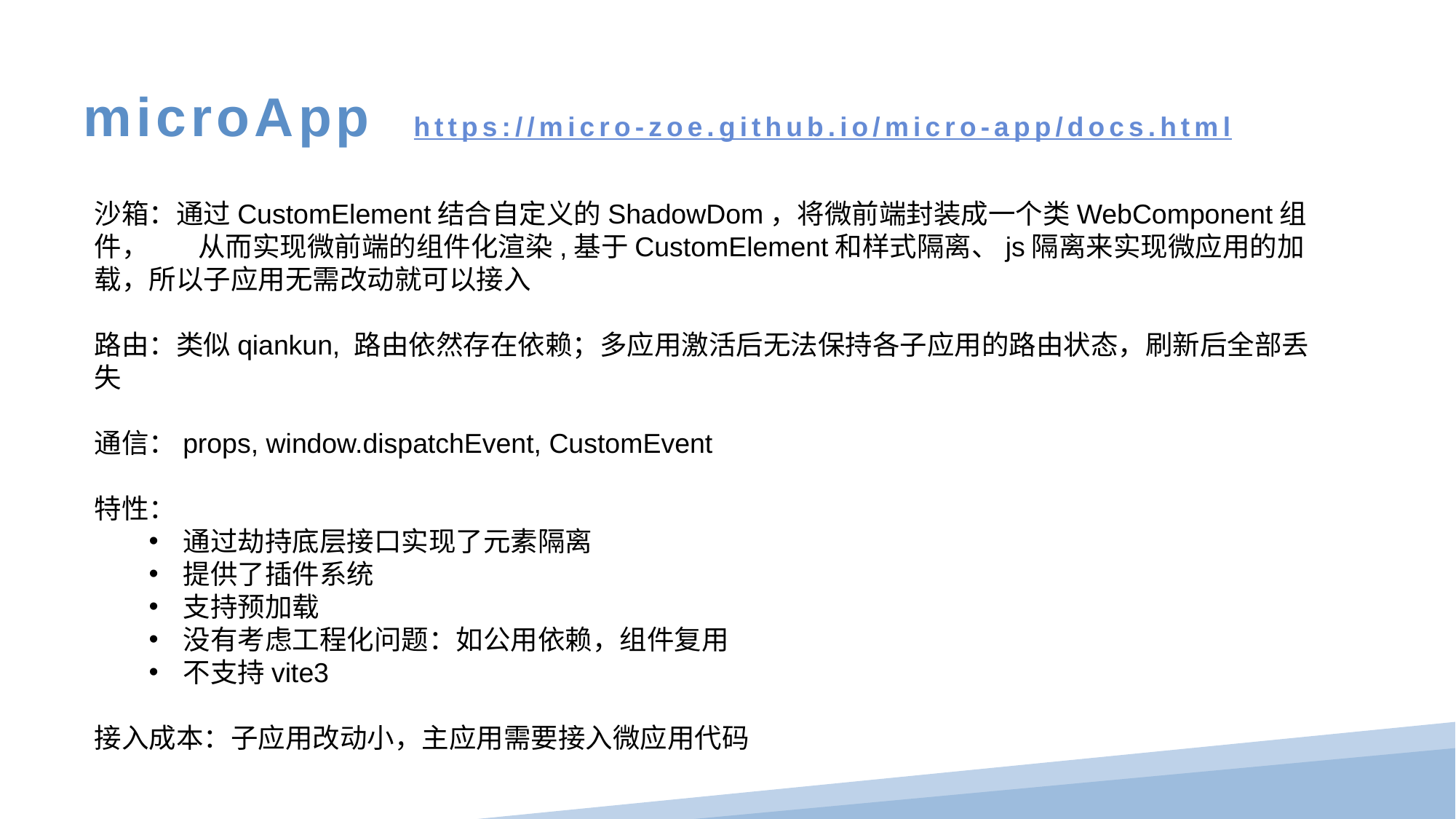

microApp  https://micro-zoe.github.io/micro-app/docs.html
沙箱：通过CustomElement结合自定义的ShadowDom，将微前端封装成一个类WebComponent组件，        从而实现微前端的组件化渲染,基于CustomElement和样式隔离、js隔离来实现微应用的加载，所以子应用无需改动就可以接入
路由：类似qiankun, 路由依然存在依赖；多应用激活后无法保持各子应用的路由状态，刷新后全部丢失

通信：props, window.dispatchEvent, CustomEvent

特性：
通过劫持底层接口实现了元素隔离
提供了插件系统
支持预加载
没有考虑工程化问题：如公用依赖，组件复用
不支持vite3

接入成本：子应用改动小，主应用需要接入微应用代码